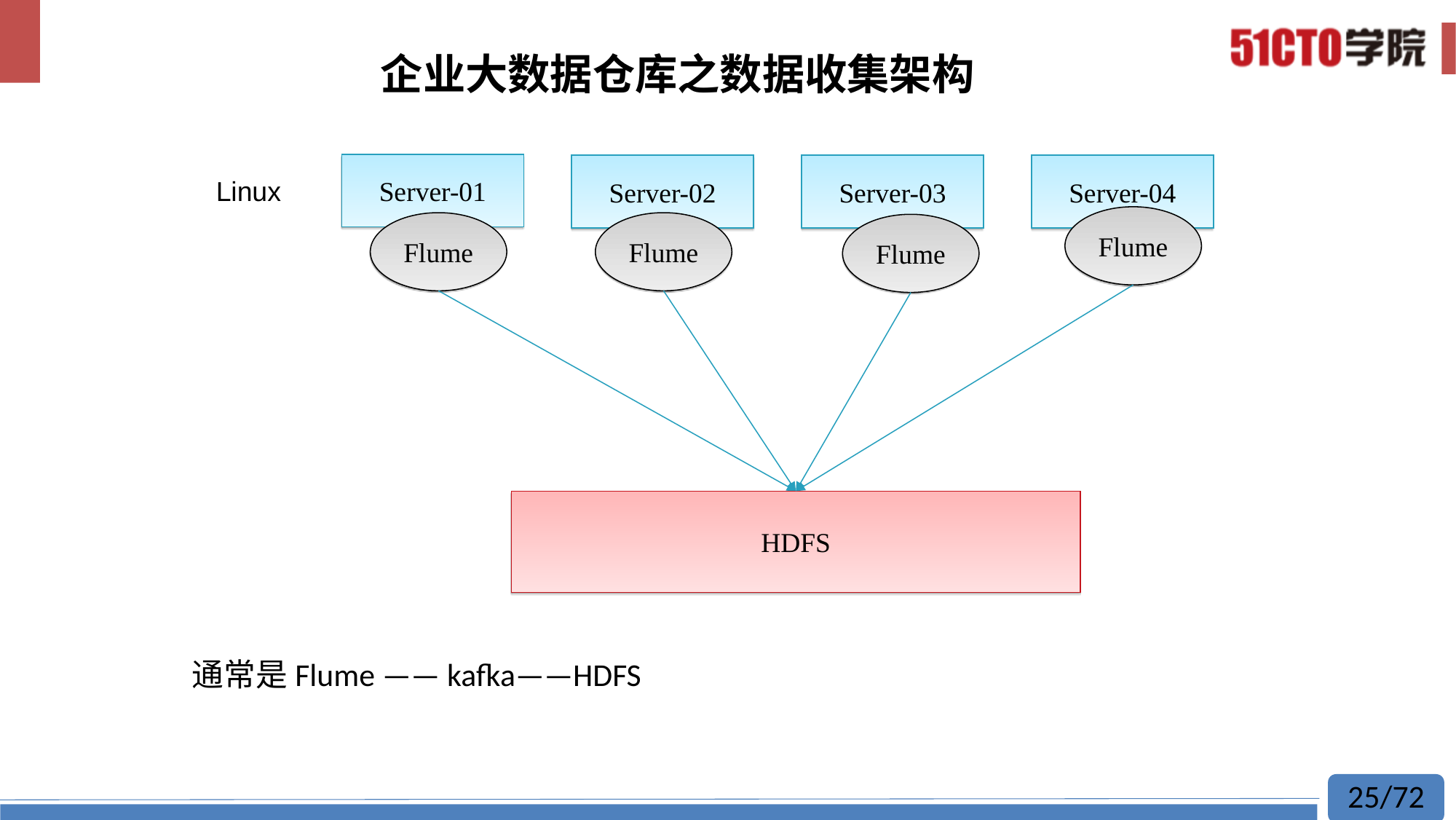

# 企业大数据仓库之数据收集架构
Server-01
Server-02
Server-03
Server-04
Linux
Flume
Flume
Flume
Flume
HDFS
通常是Flume —— kafka——HDFS